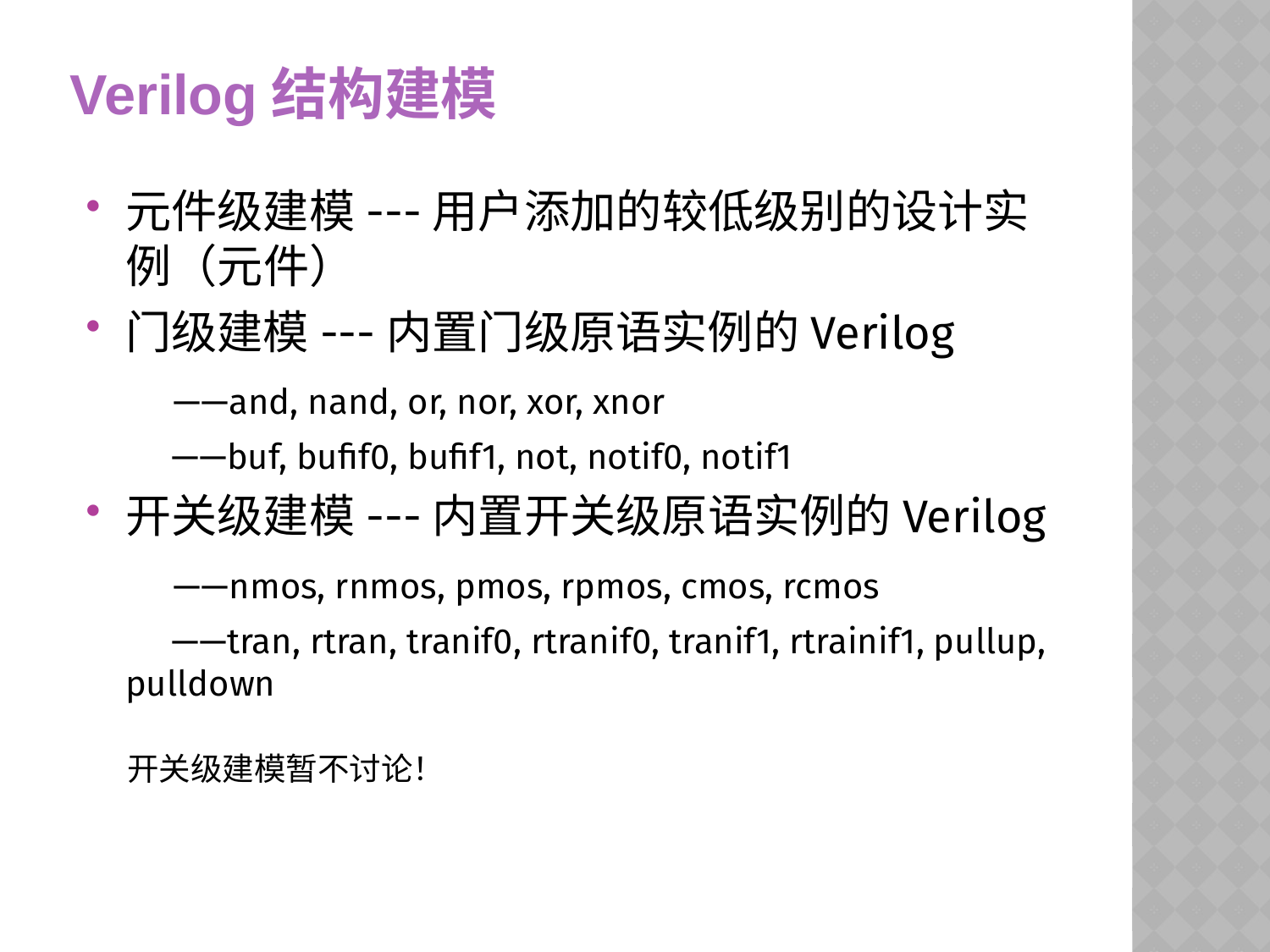

Verilog结构建模
元件级建模---用户添加的较低级别的设计实例（元件）
门级建模---内置门级原语实例的Verilog
       ——and, nand, or, nor, xor, xnor
         ——buf, bufif0, bufif1, not, notif0, notif1
开关级建模---内置开关级原语实例的Verilog
       ——nmos, rnmos, pmos, rpmos, cmos, rcmos
         ——tran, rtran, tranif0, rtranif0, tranif1, rtrainif1, pullup, pulldown

    开关级建模暂不讨论！